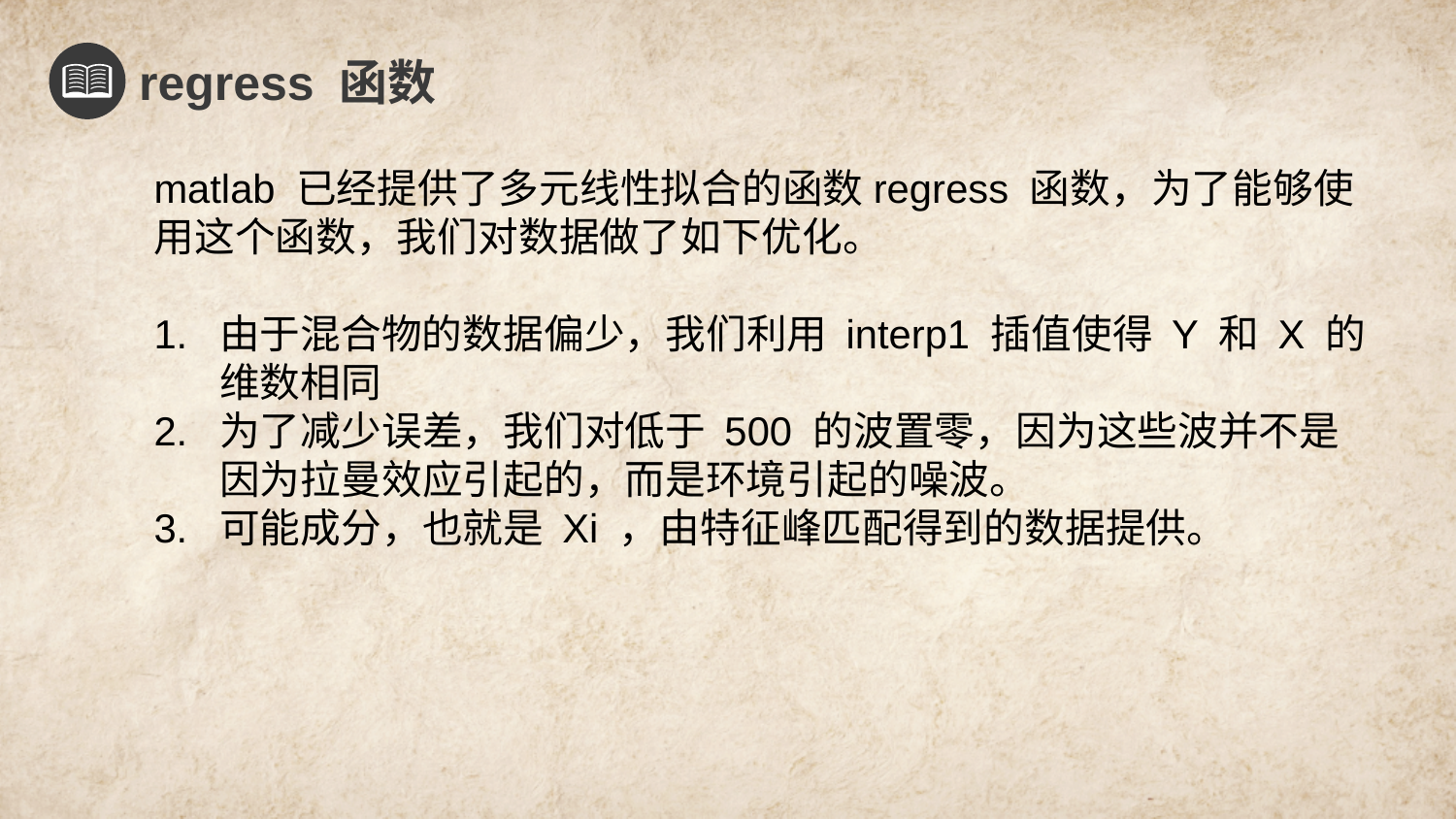

regress 函数
matlab 已经提供了多元线性拟合的函数regress 函数，为了能够使用这个函数，我们对数据做了如下优化。

由于混合物的数据偏少，我们利用 interp1 插值使得 Y 和 X 的维数相同
为了减少误差，我们对低于 500 的波置零，因为这些波并不是因为拉曼效应引起的，而是环境引起的噪波。
可能成分，也就是 Xi ，由特征峰匹配得到的数据提供。